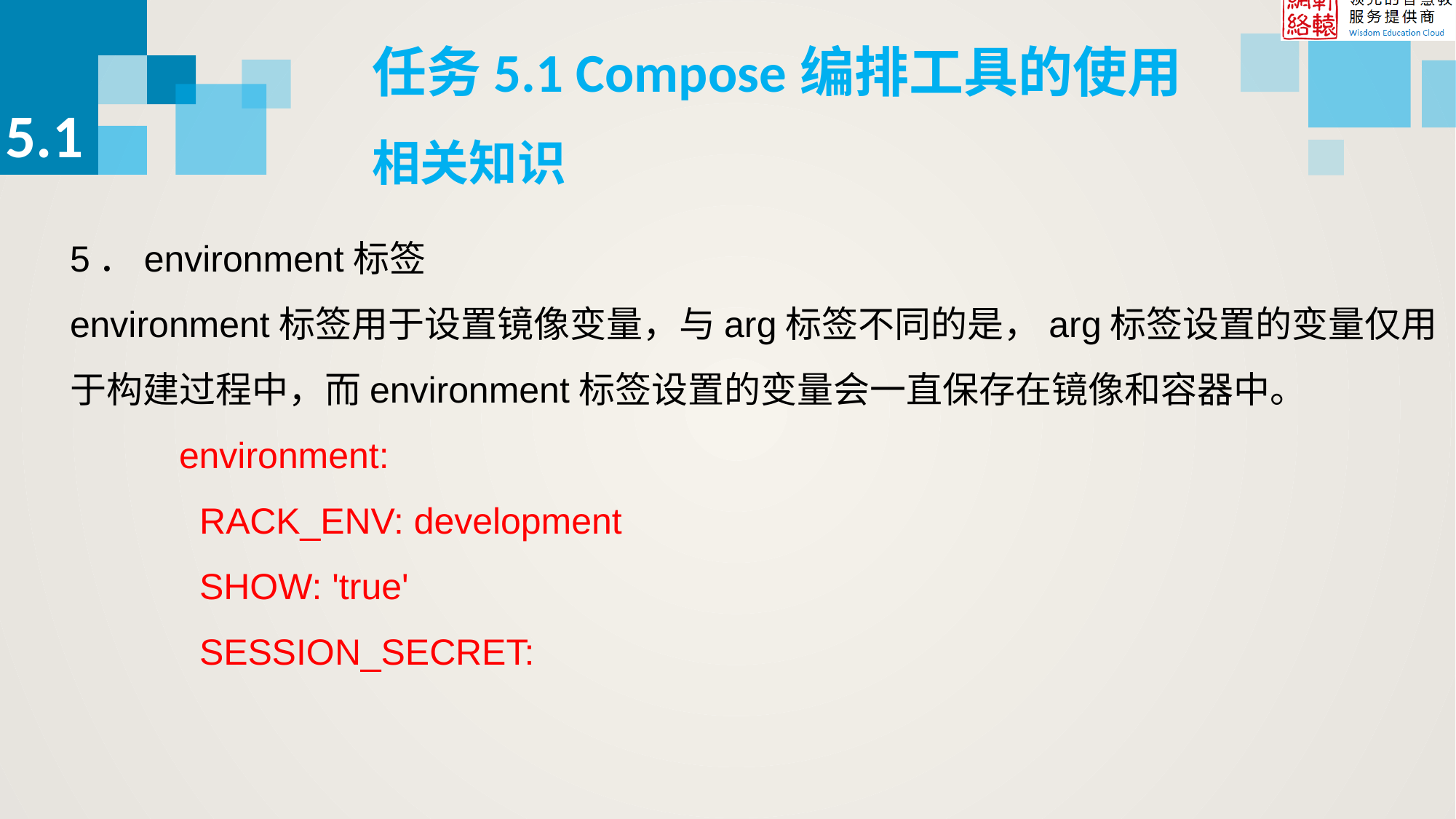

任务5.1 Compose编排工具的使用
5.1
相关知识
5．environment标签
environment标签用于设置镜像变量，与arg标签不同的是，arg标签设置的变量仅用于构建过程中，而environment标签设置的变量会一直保存在镜像和容器中。
environment:
  RACK_ENV: development
  SHOW: 'true'
  SESSION_SECRET: